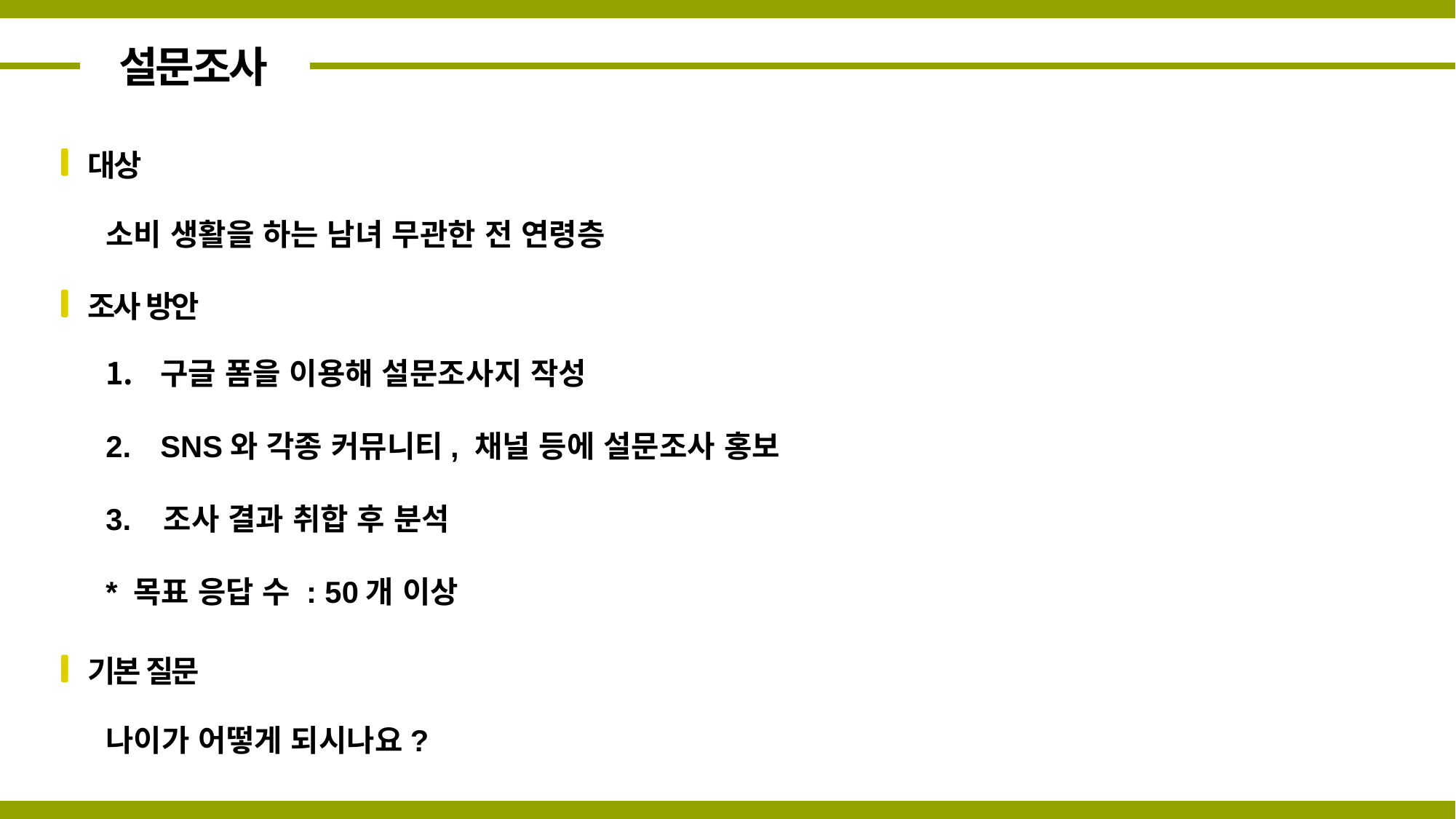

설문조사
대상

소비 생활을 하는 남녀 무관한 전 연령층
조사 방안

구글 폼을 이용해 설문조사지 작성

SNS와 각종 커뮤니티, 채널 등에 설문조사 홍보

3.   조사 결과 취합 후 분석

* 목표 응답 수 : 50개 이상
기본 질문

나이가 어떻게 되시나요?